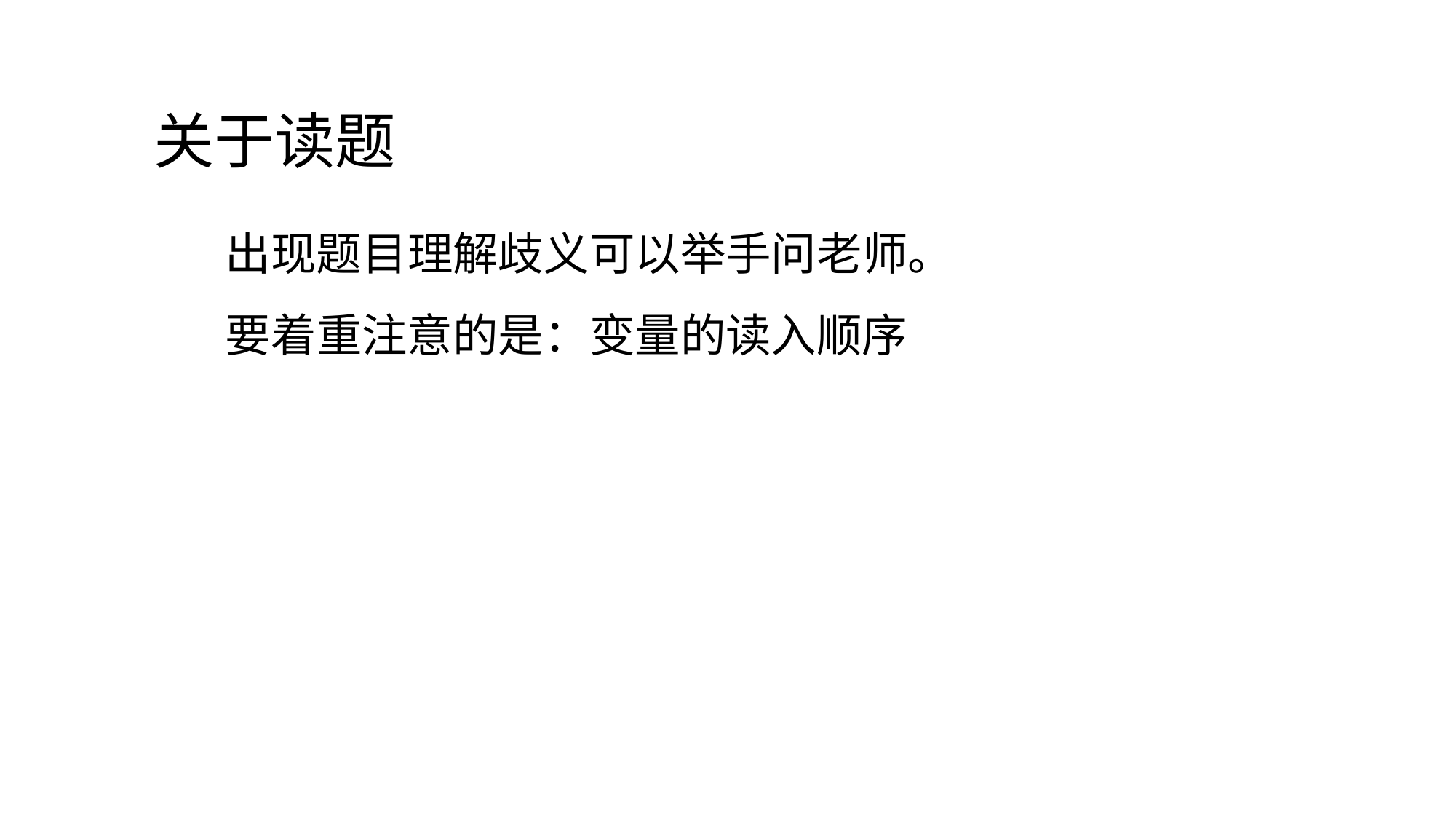

关于读题
出现题目理解歧义可以举手问老师。
要着重注意的是：变量的读入顺序